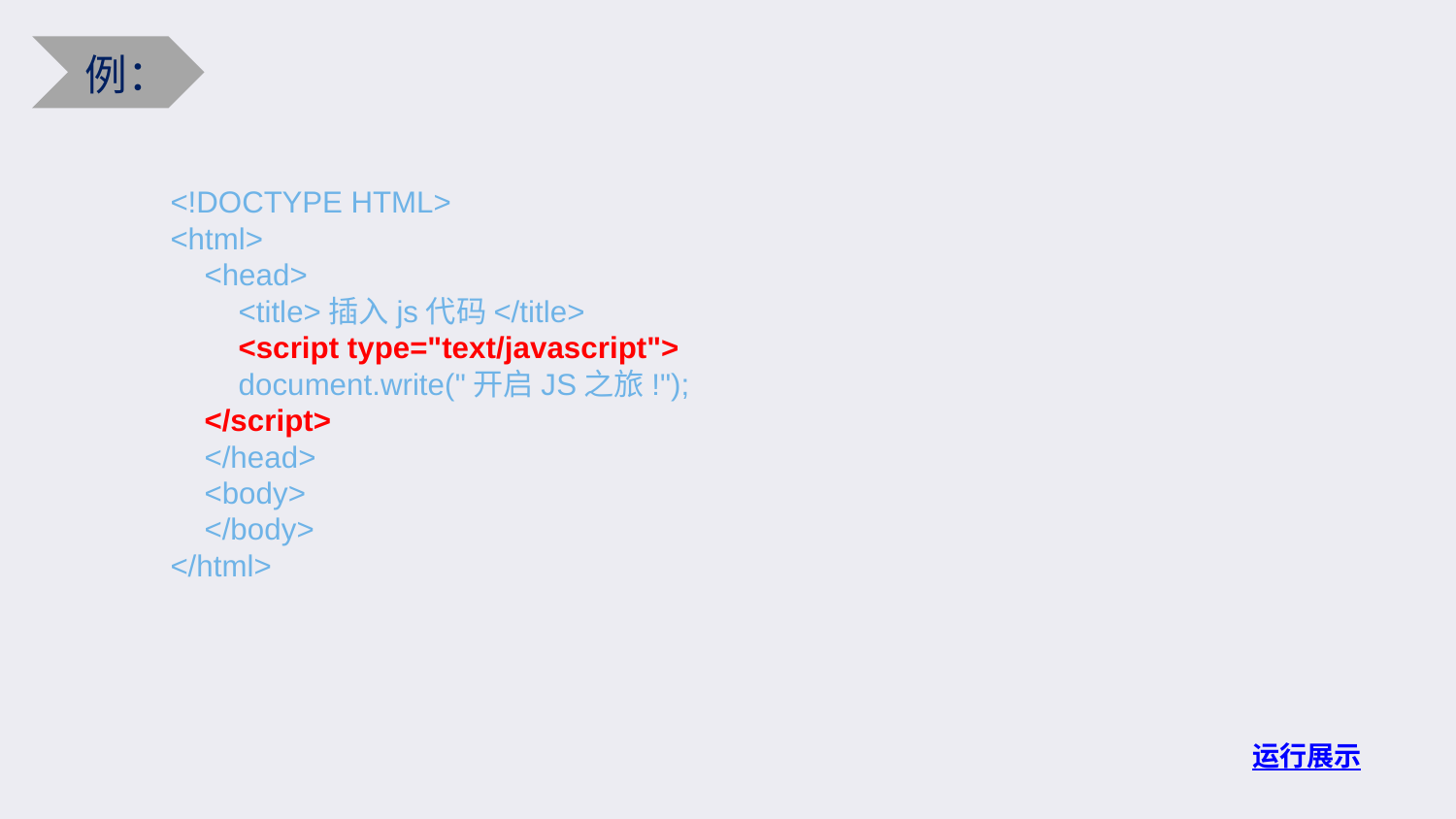

例：
<!DOCTYPE HTML>
<html>
    <head>
        <title>插入js代码</title>
        <script type="text/javascript">
        document.write("开启JS之旅!");
    </script>
    </head>
    <body>
    </body>
</html>
运行展示